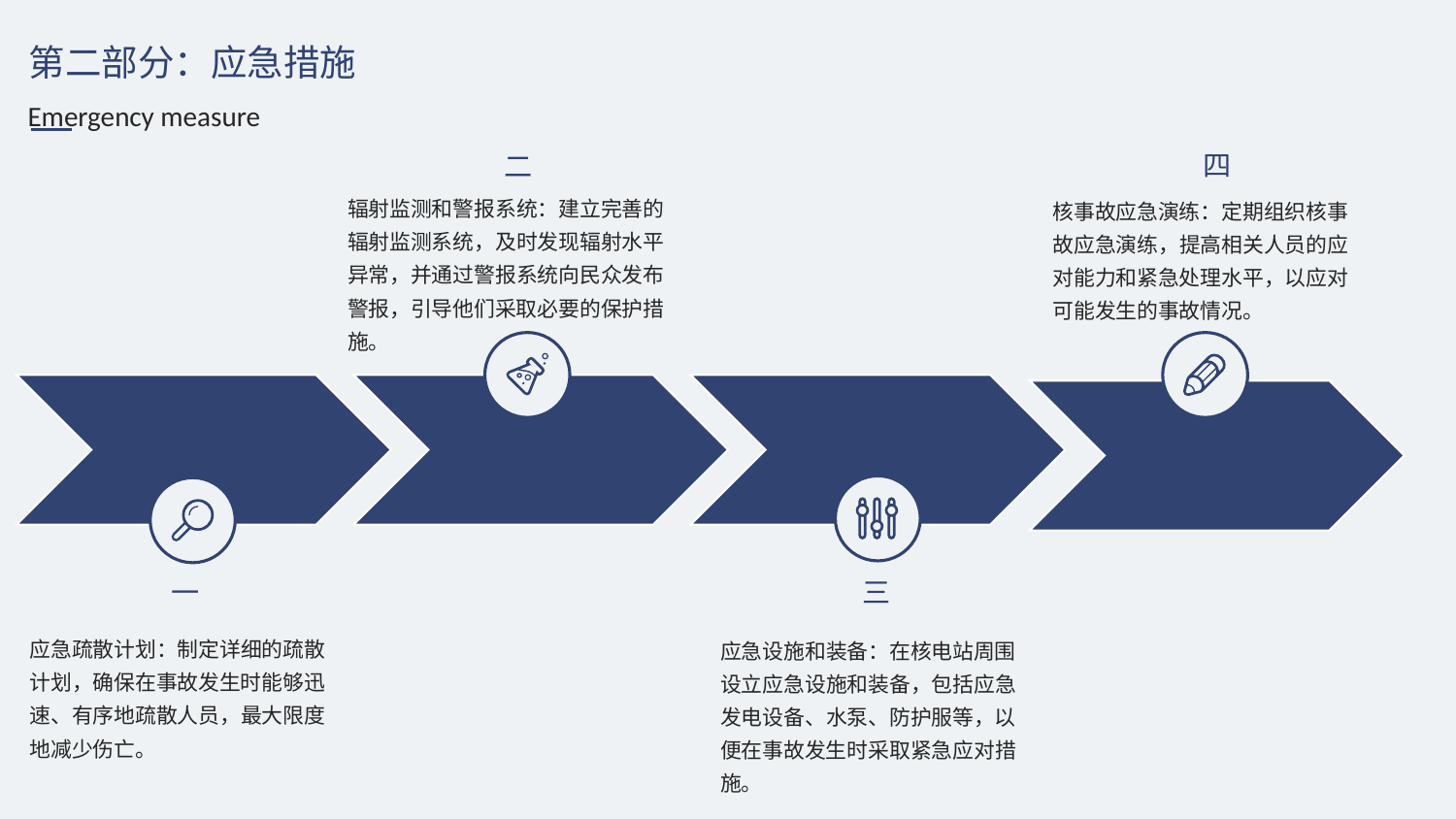

第二部分：应急措施
Emergency measure
四
二
辐射监测和警报系统：建立完善的辐射监测系统，及时发现辐射水平异常，并通过警报系统向民众发布警报，引导他们采取必要的保护措施。
核事故应急演练：定期组织核事故应急演练，提高相关人员的应对能力和紧急处理水平，以应对可能发生的事故情况。

一
三
应急疏散计划：制定详细的疏散计划，确保在事故发生时能够迅速、有序地疏散人员，最大限度地减少伤亡。
应急设施和装备：在核电站周围设立应急设施和装备，包括应急发电设备、水泵、防护服等，以便在事故发生时采取紧急应对措施。